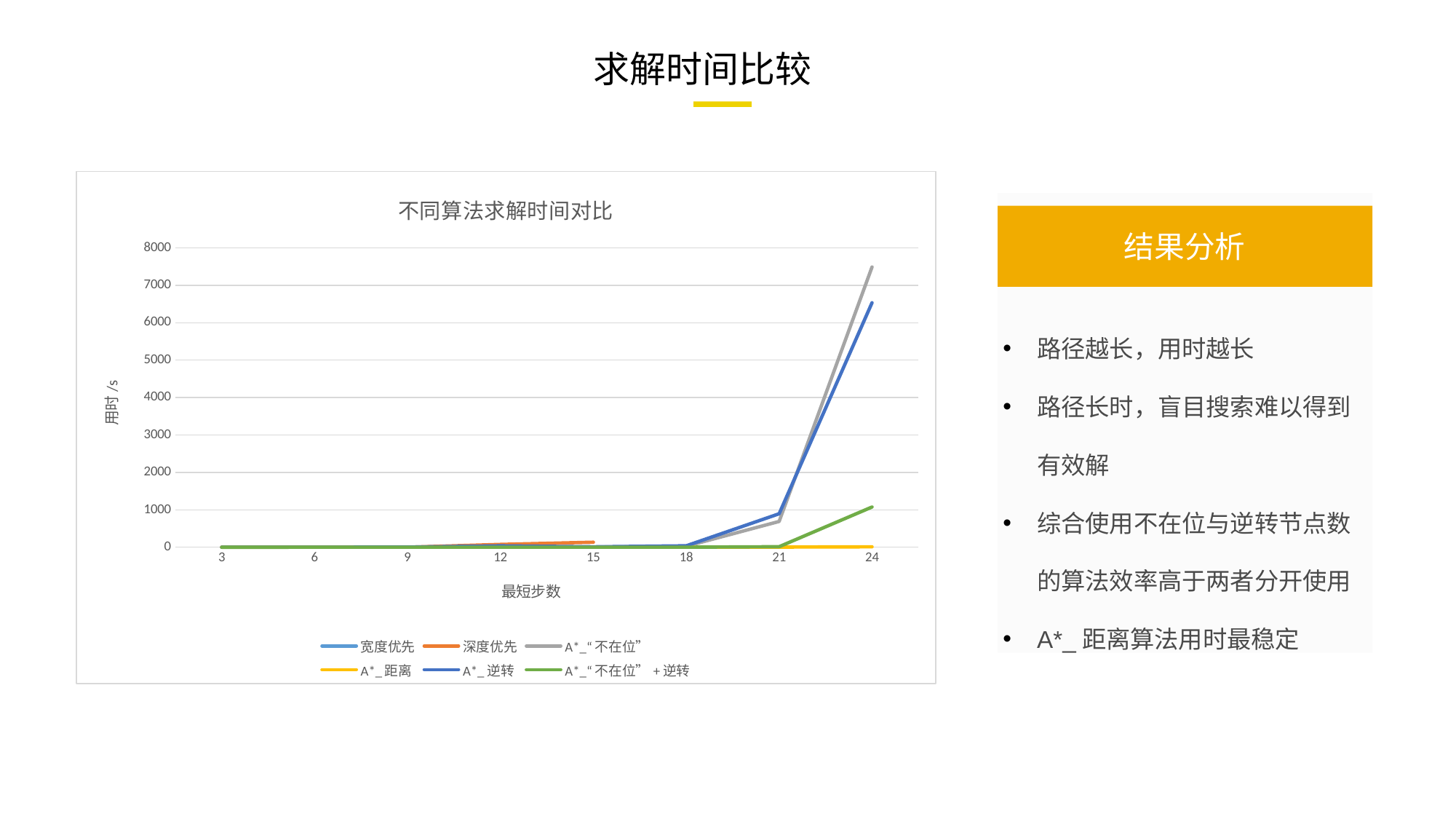

求解时间比较

### Chart: 不同算法求解时间对比

| Category | 宽度优先 | 深度优先 | A*_“不在位” | A*_距离 | A*_逆转 | A*_“不在位”+逆转 |
|---|---|---|---|---|---|---|
| 3 | 0.0219 | 0.0217 | 0.00234 | 0.00097 | 0.00299 | 0.0 |
| 6 | 0.0631 | 0.0429 | 0.0013 | 0.001 | 0.1027 | 0.0017 |
| 9 | 2.1711 | 0.1938 | 0.01884 | 0.0016 | 3.9267 | 0.3814 |
| 12 | 28.1542 | 74.966 | 0.1188 | 0.0037 | 37.2121 | 1.3792 |
| 15 | None | 133.0496 | 3.9818 | 0.2949 | 10.5435 | 0.9313 |
| 18 | None | None | 27.2397 | 0.351 | 38.9171 | 0.9161 |
| 21 | None | None | 688.968816666667 | 3.7559 | 894.71303 | 13.8380309 |
| 24 | None | None | 7487.93576 | 10.8693 | 6533.84786 | 1074.2465 |

结果分析
路径越长，用时越长
路径长时，盲目搜索难以得到有效解
综合使用不在位与逆转节点数的算法效率高于两者分开使用
A*_距离算法用时最稳定